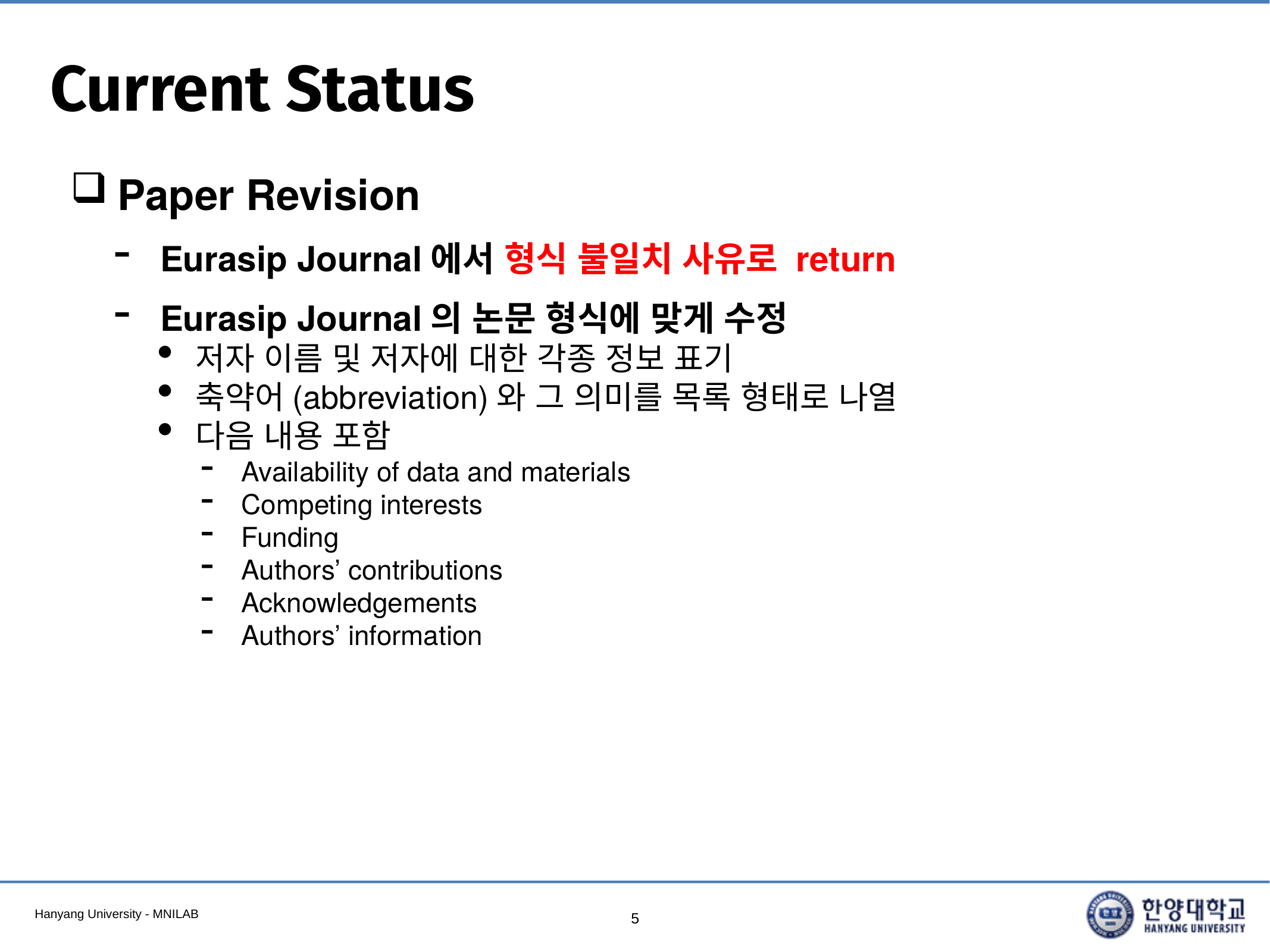

# Current Status
Paper Revision
Eurasip Journal에서 형식 불일치 사유로 return
Eurasip Journal의 논문 형식에 맞게 수정
저자 이름 및 저자에 대한 각종 정보 표기
축약어(abbreviation)와 그 의미를 목록 형태로 나열
다음 내용 포함
Availability of data and materials
Competing interests
Funding
Authors’ contributions
Acknowledgements
Authors’ information
5